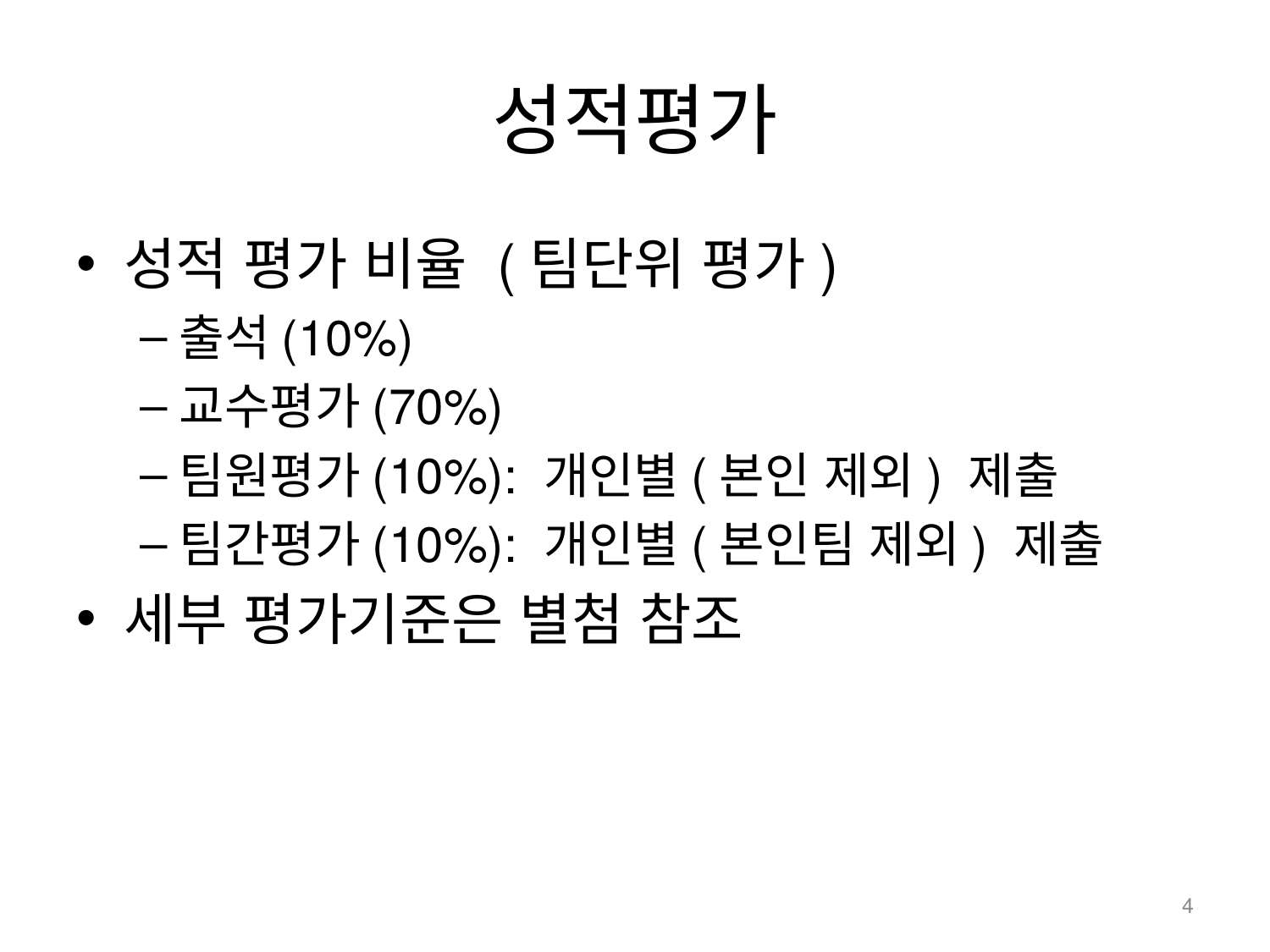

# 성적평가
성적 평가 비율 (팀단위 평가)
출석(10%)
교수평가(70%)
팀원평가(10%): 개인별(본인 제외) 제출
팀간평가(10%): 개인별(본인팀 제외) 제출
세부 평가기준은 별첨 참조

4